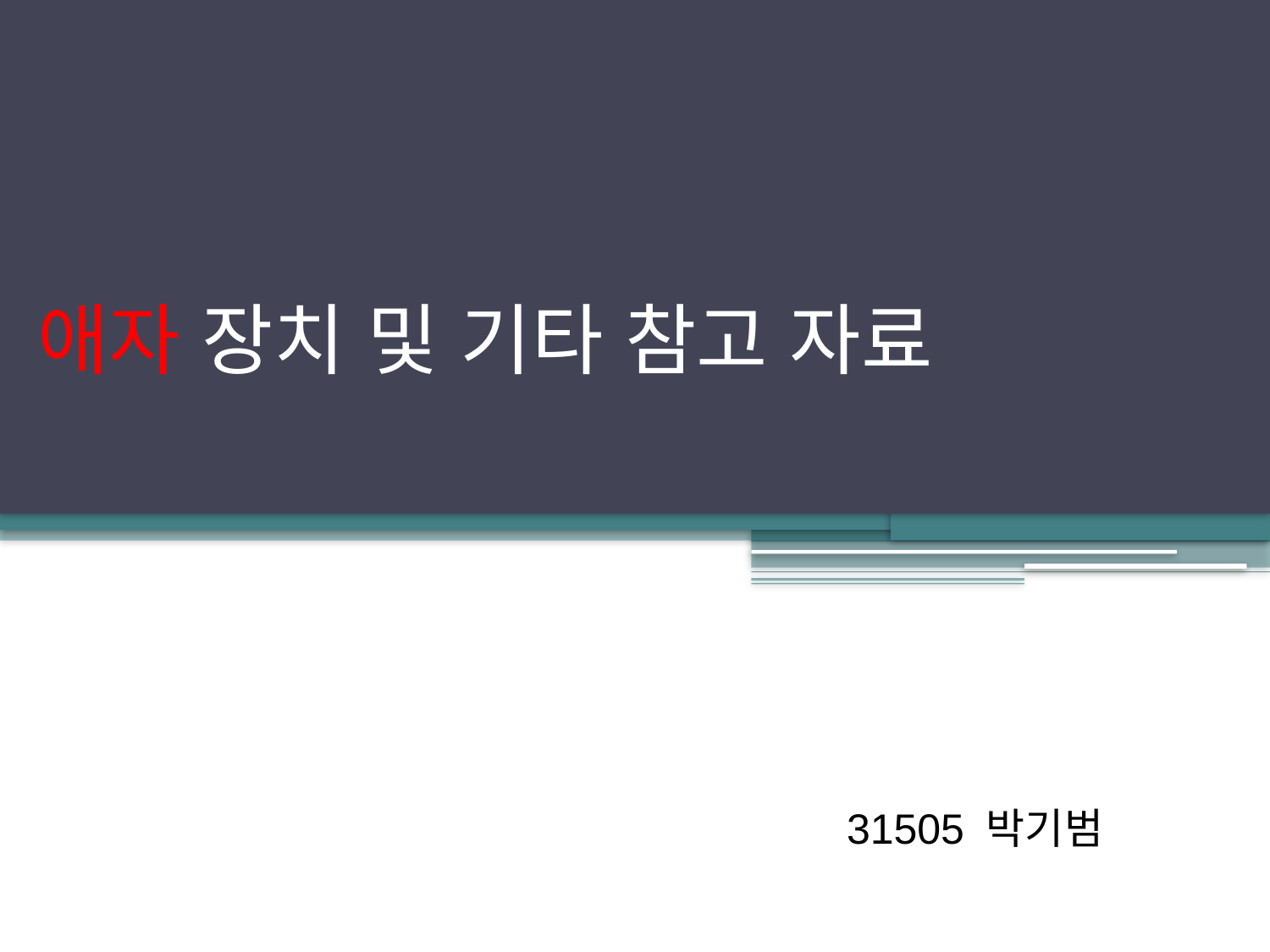

# 애자 장치 및 기타 참고 자료
31505 박기범